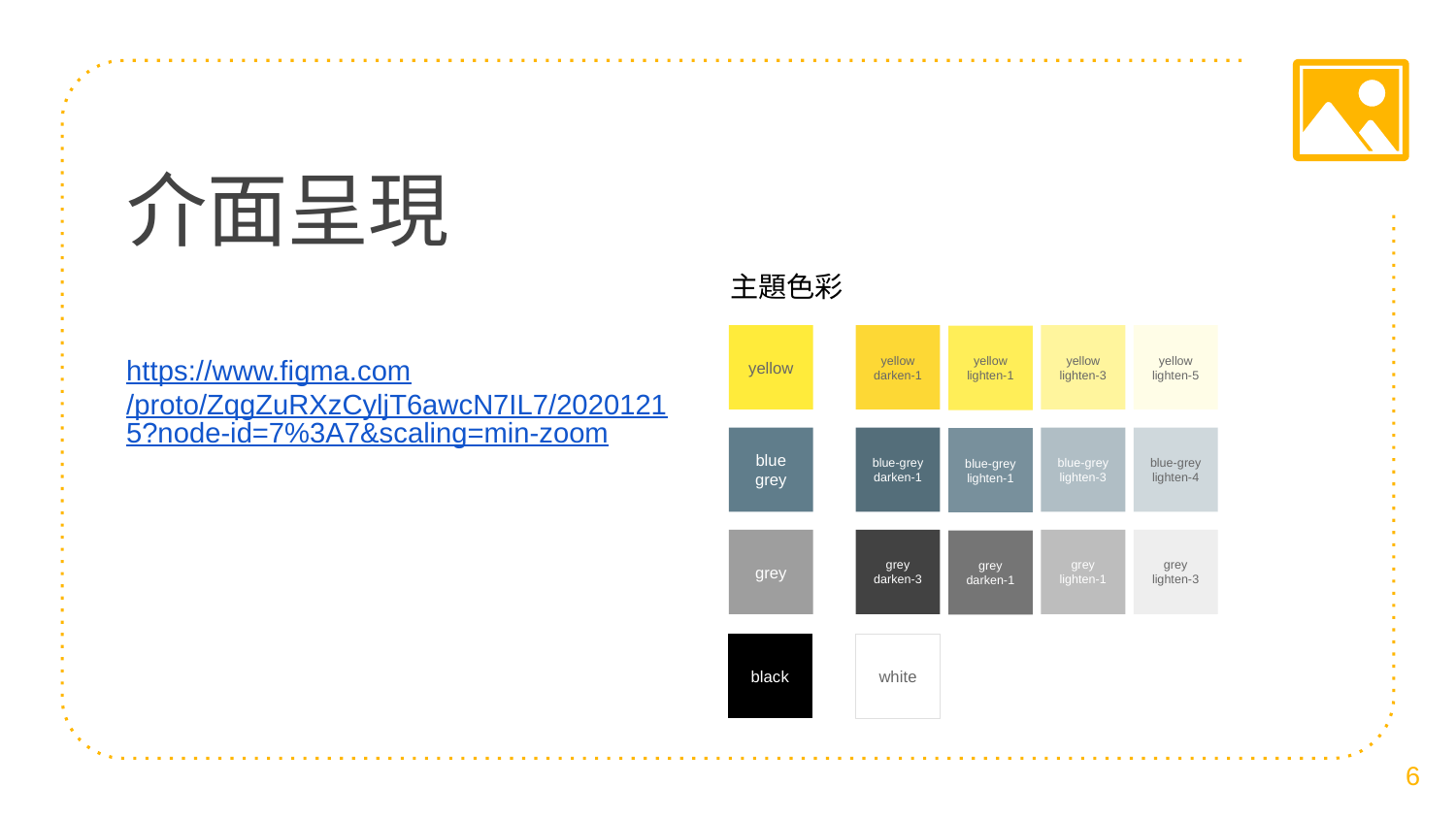

介面呈現
主題色彩
yellow
yellow
darken-1
yellow
lighten-3
yellow
lighten-5
yellow
lighten-1
https://www.figma.com/proto/ZqgZuRXzCyljT6awcN7IL7/20201215?node-id=7%3A7&scaling=min-zoom
blue
grey
blue-grey
darken-1
blue-grey
lighten-3
blue-grey
lighten-4
blue-grey
lighten-1
grey
grey
darken-3
grey
lighten-1
grey
lighten-3
grey
darken-1
black
white
6